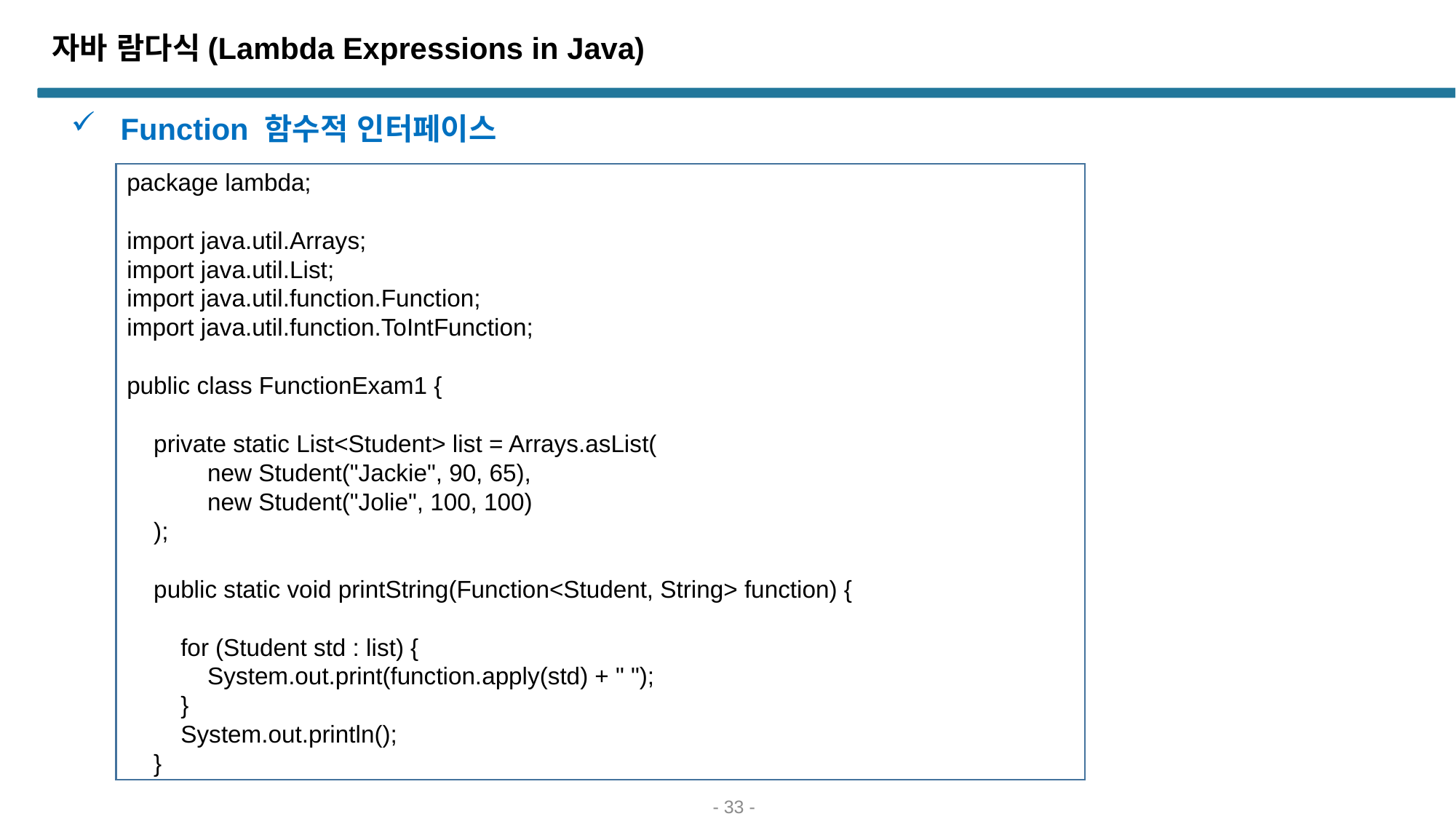

# 자바 람다식(Lambda Expressions in Java)
 Function 함수적 인터페이스
package lambda;

import java.util.Arrays;
import java.util.List;
import java.util.function.Function;
import java.util.function.ToIntFunction;

public class FunctionExam1 {

    private static List<Student> list = Arrays.asList(
            new Student("Jackie", 90, 65),
            new Student("Jolie", 100, 100)
    );

    public static void printString(Function<Student, String> function) {

        for (Student std : list) {
            System.out.print(function.apply(std) + " ");
        }
        System.out.println();
    }
- 33 -